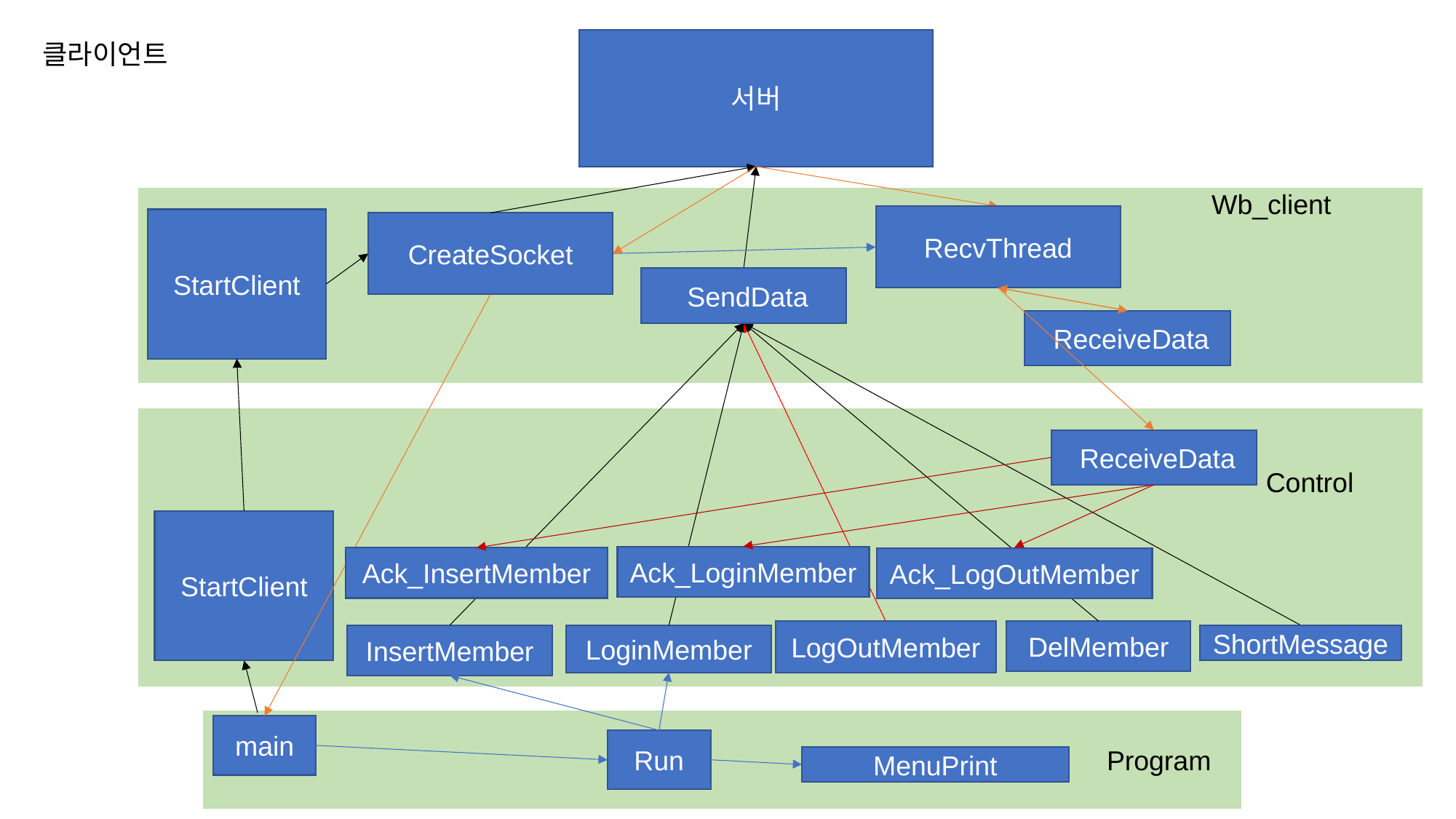

서버
클라이언트
									Wb_client

RecvThread
StartClient
CreateSocket
 SendData
 ReceiveData

									          Control

 ReceiveData
StartClient
Ack_LoginMember
Ack_InsertMember
Ack_LogOutMember
DelMember
LogOutMember
ShortMessage
InsertMember
LoginMember
								Program
main
Run
MenuPrint